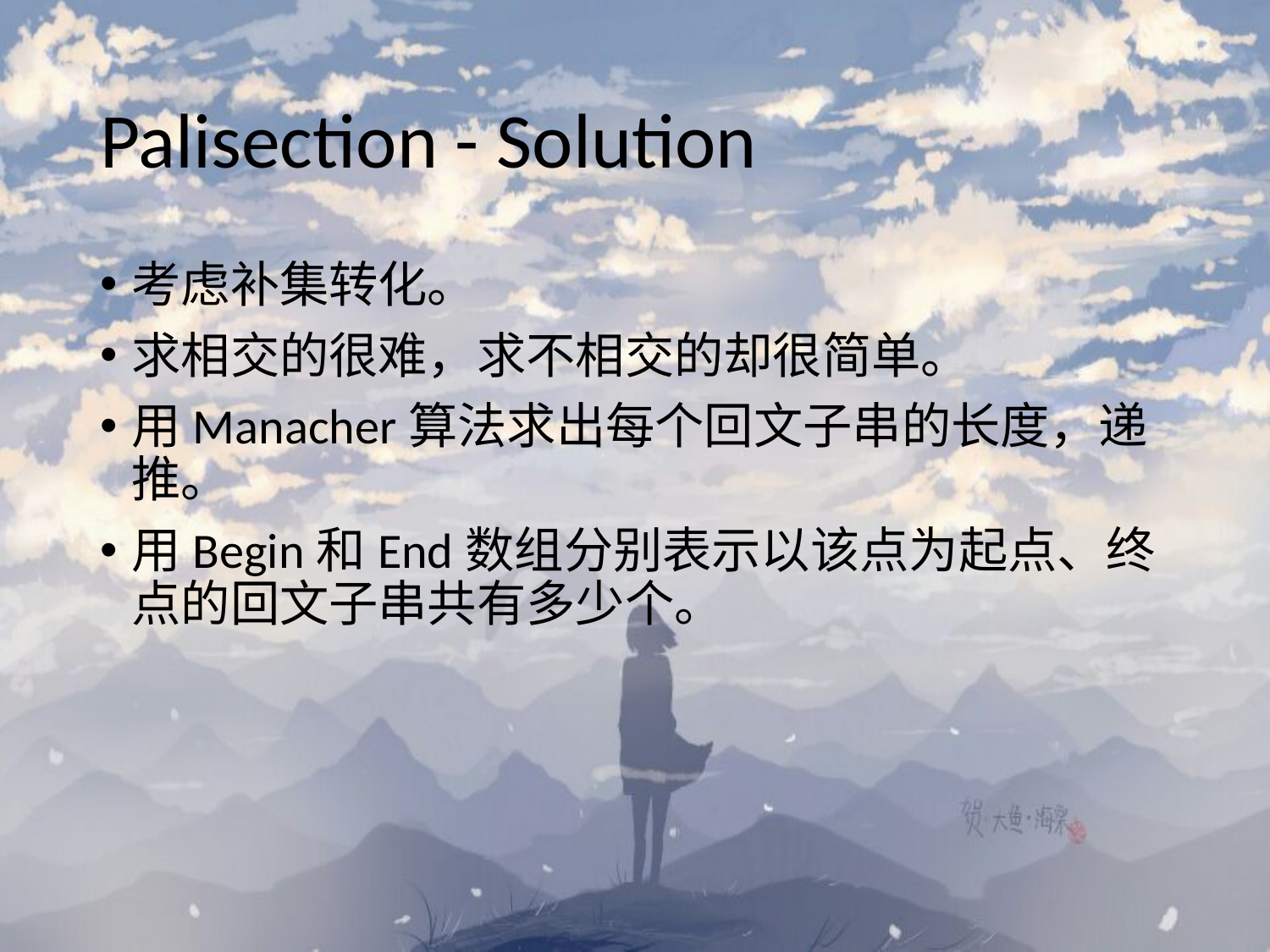

# Palisection - Solution
考虑补集转化。
求相交的很难，求不相交的却很简单。
用Manacher算法求出每个回文子串的长度，递推。
用Begin和End数组分别表示以该点为起点、终点的回文子串共有多少个。